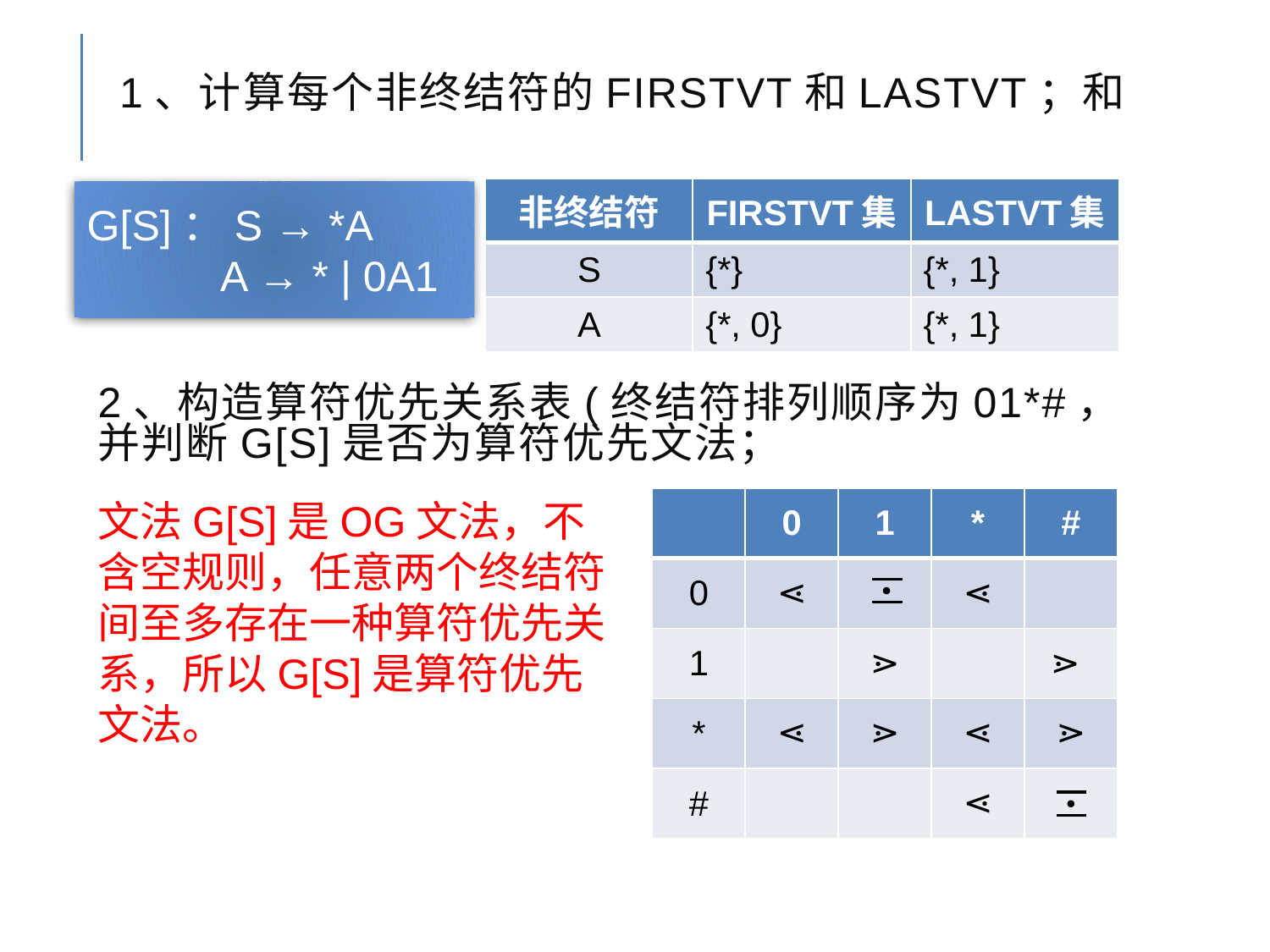

# 1、计算每个非终结符的FIRSTVT和LASTVT；和
| 非终结符 | FIRSTVT集 | LASTVT集 |
| --- | --- | --- |
| S | {\*} | {\*, 1} |
| A | {\*, 0} | {\*, 1} |
G[S]：S → *A
      A → * | 0A1
2、构造算符优先关系表(终结符排列顺序为01*#，并判断G[S]是否为算符优先文法；
文法G[S]是OG文法，不含空规则，任意两个终结符间至多存在一种算符优先关系，所以G[S]是算符优先文法。
|  | 0 | 1 | \* | # |
| --- | --- | --- | --- | --- |
| 0 | ⋖ |  | ⋖ |  |
| 1 |  | ⋗ |  | ⋗ |
| \* | ⋖ | ⋗ | ⋖ | ⋗ |
| # |  |  | ⋖ |  |

22